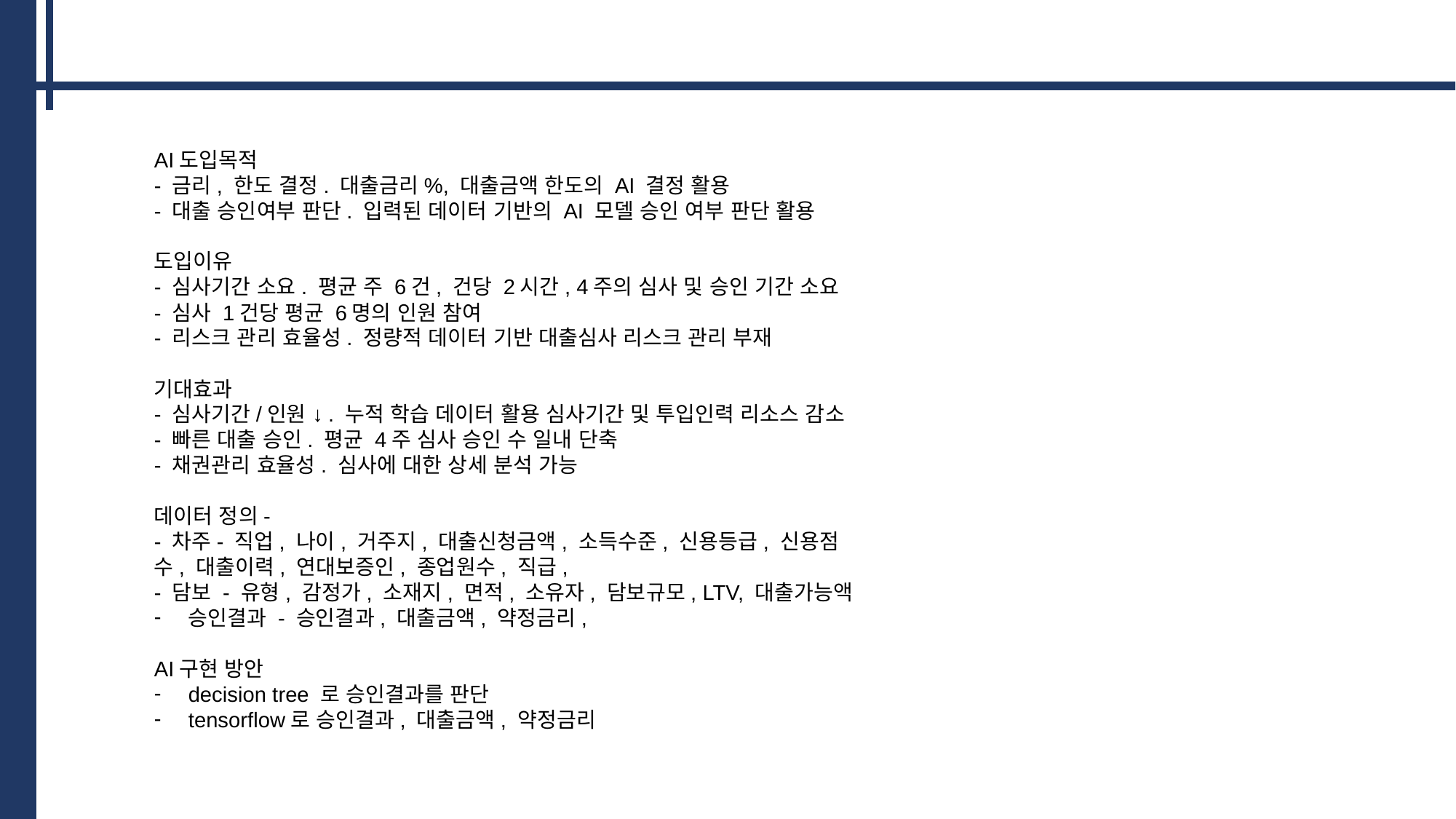

#
AI도입목적
- 금리, 한도 결정. 대출금리%, 대출금액 한도의 AI 결정 활용
- 대출 승인여부 판단. 입력된 데이터 기반의 AI 모델 승인 여부 판단 활용

도입이유
- 심사기간 소요. 평균 주 6건, 건당 2시간, 4주의 심사 및 승인 기간 소요
- 심사 1건당 평균 6명의 인원 참여
- 리스크 관리 효율성. 정량적 데이터 기반 대출심사 리스크 관리 부재

기대효과
- 심사기간/인원 ↓. 누적 학습 데이터 활용 심사기간 및 투입인력 리소스 감소
- 빠른 대출 승인. 평균 4주 심사 승인 수 일내 단축
- 채권관리 효율성. 심사에 대한 상세 분석 가능

데이터 정의-
- 차주- 직업, 나이, 거주지, 대출신청금액, 소득수준, 신용등급, 신용점수, 대출이력, 연대보증인, 종업원수, 직급,
- 담보 - 유형, 감정가, 소재지, 면적, 소유자, 담보규모, LTV, 대출가능액
승인결과 - 승인결과, 대출금액, 약정금리,

AI구현 방안
decision tree 로 승인결과를 판단
tensorflow로 승인결과, 대출금액, 약정금리